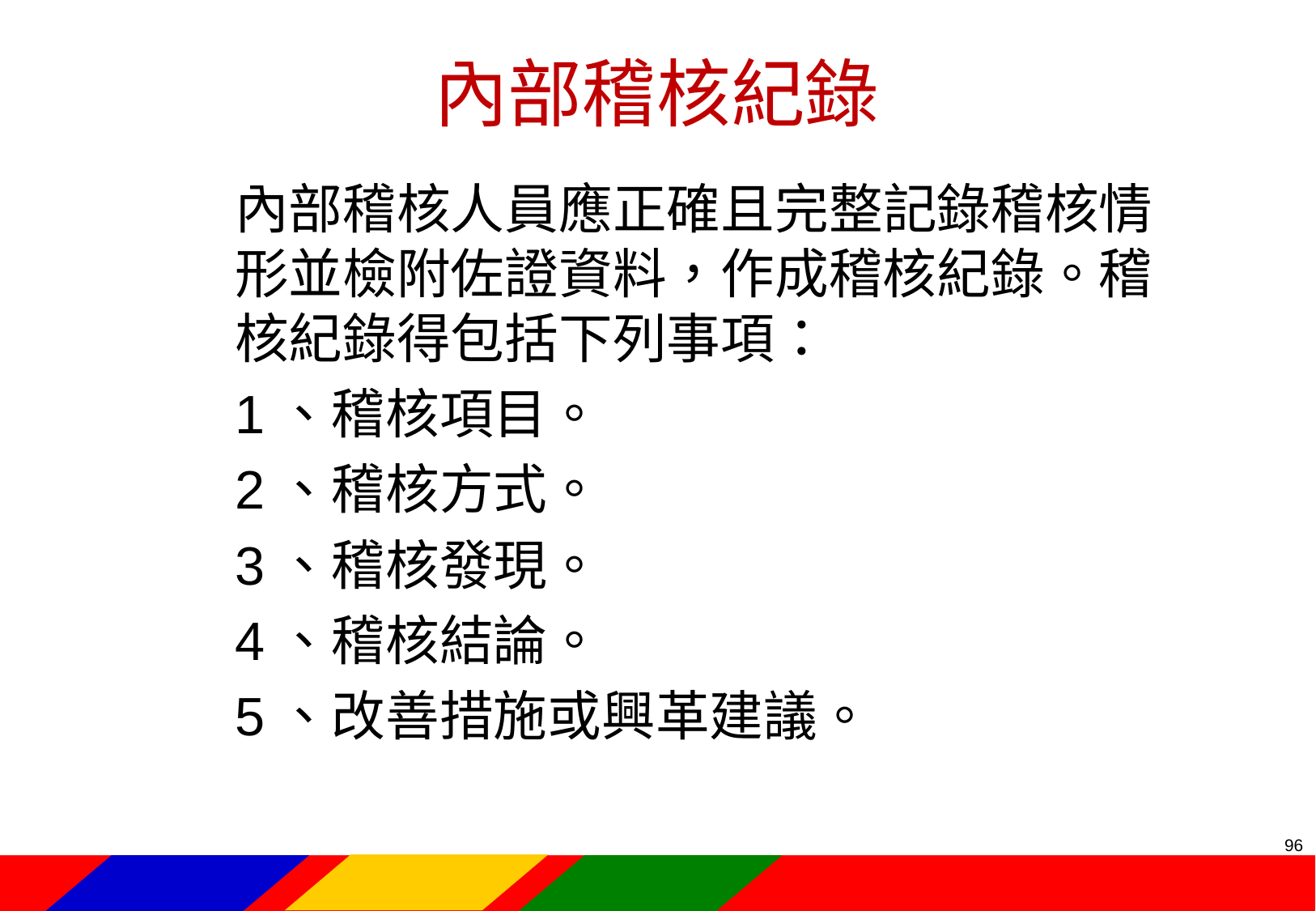

# 內部稽核紀錄
內部稽核人員應正確且完整記錄稽核情形並檢附佐證資料，作成稽核紀錄。稽核紀錄得包括下列事項：
1、稽核項目。
2、稽核方式。
3、稽核發現。
4、稽核結論。
5、改善措施或興革建議。
96